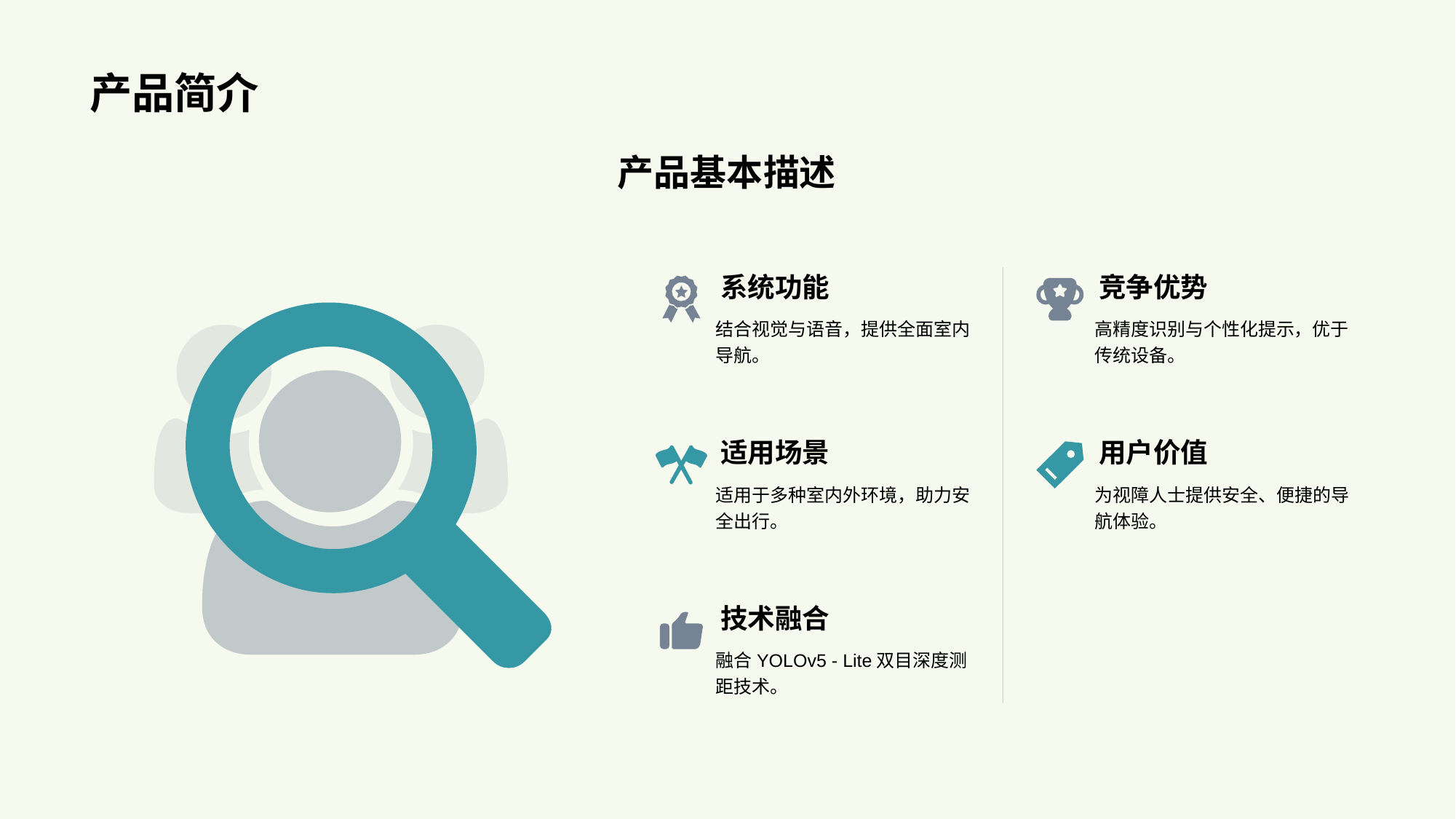

# 产品简介
产品基本描述
系统功能
结合视觉与语音，提供全面室内导航。

竞争优势
高精度识别与个性化提示，优于传统设备。

适用场景
适用于多种室内外环境，助力安全出行。

用户价值
为视障人士提供安全、便捷的导航体验。

技术融合
融合YOLOv5 - Lite双目深度测距技术。